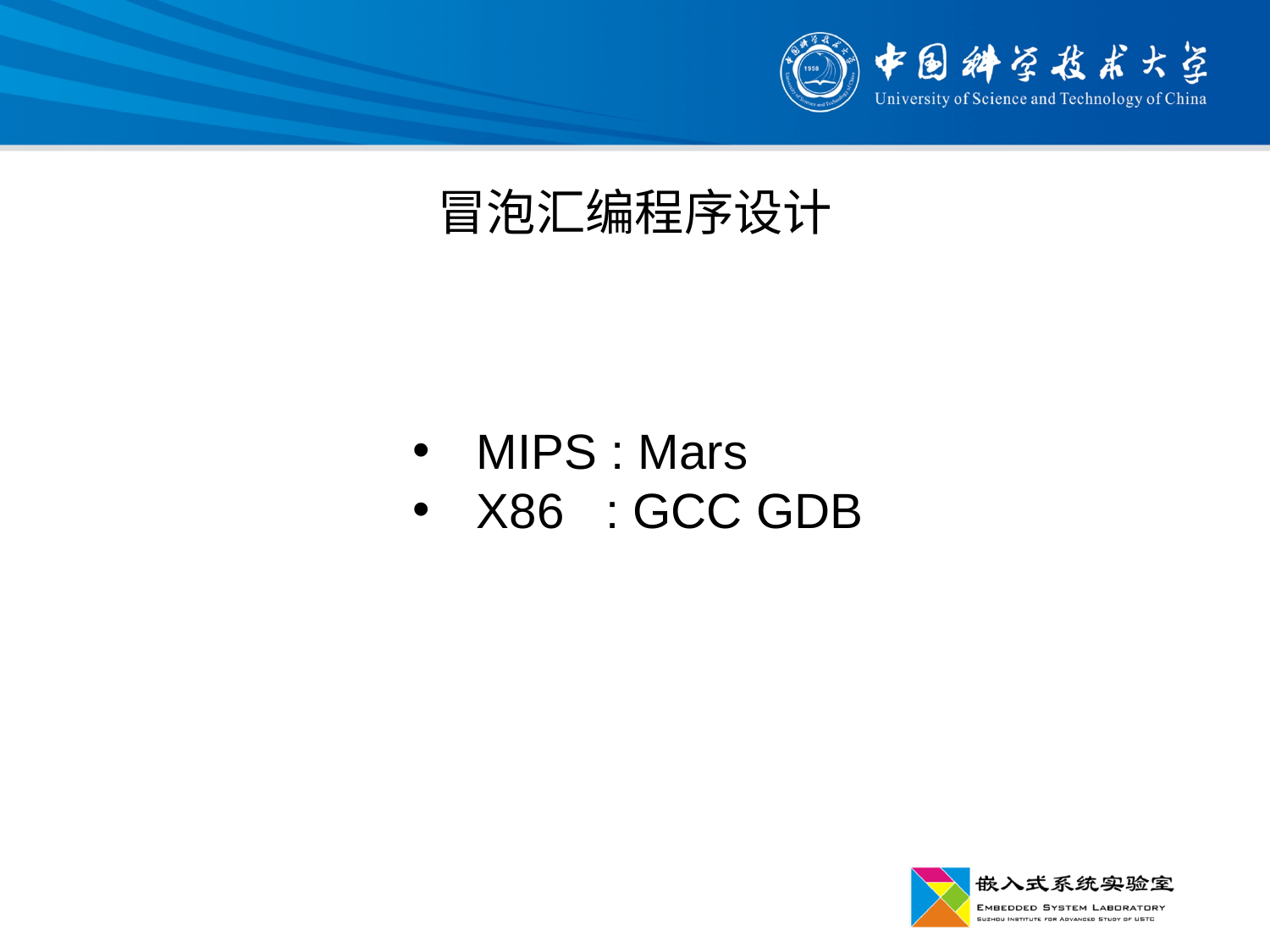

冒泡汇编程序设计

MIPS : Mars
X86   : GCC GDB